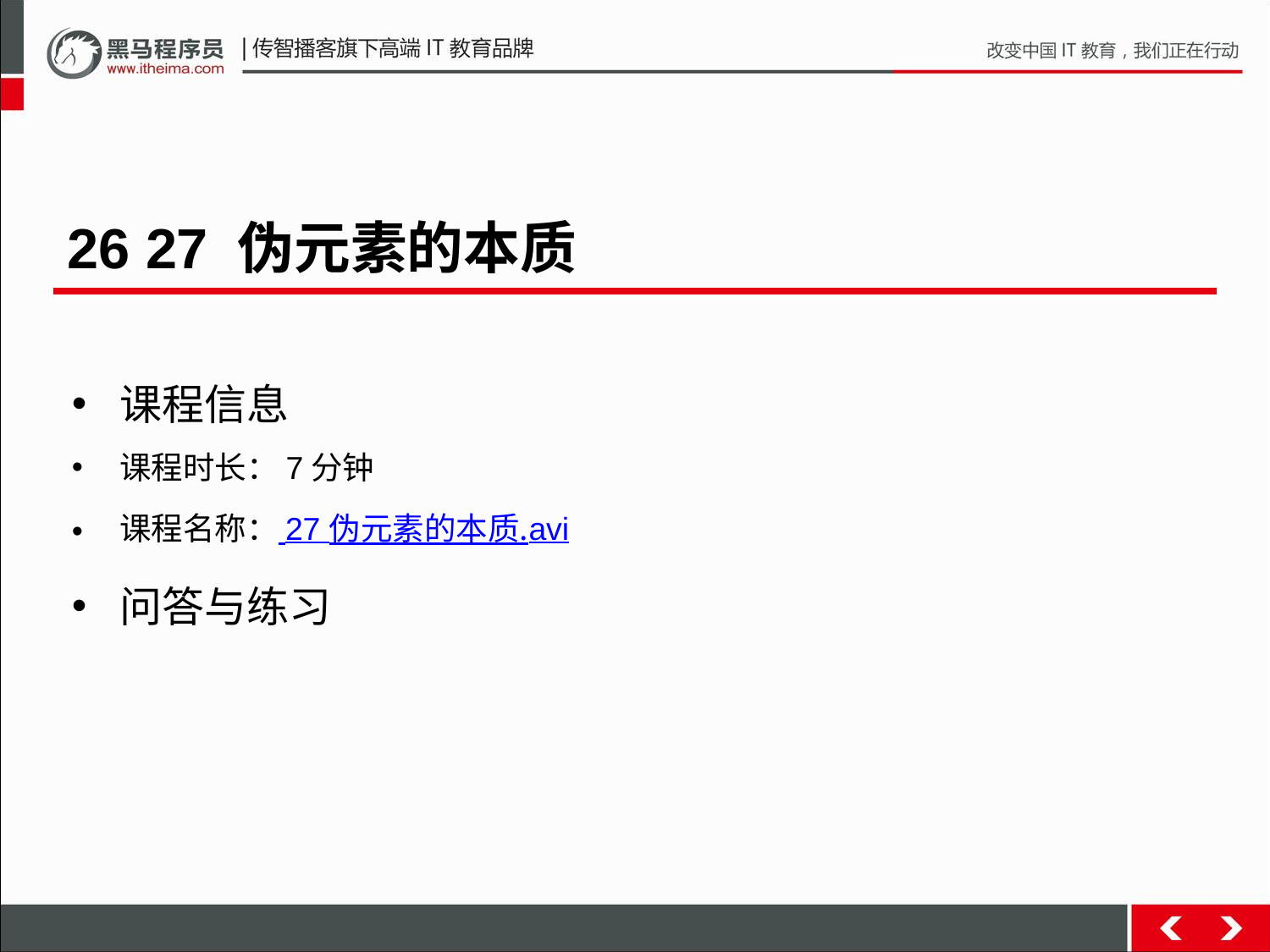

26 27 伪元素的本质
课程信息
课程时长：7分钟
课程名称： 27 伪元素的本质.avi
问答与练习